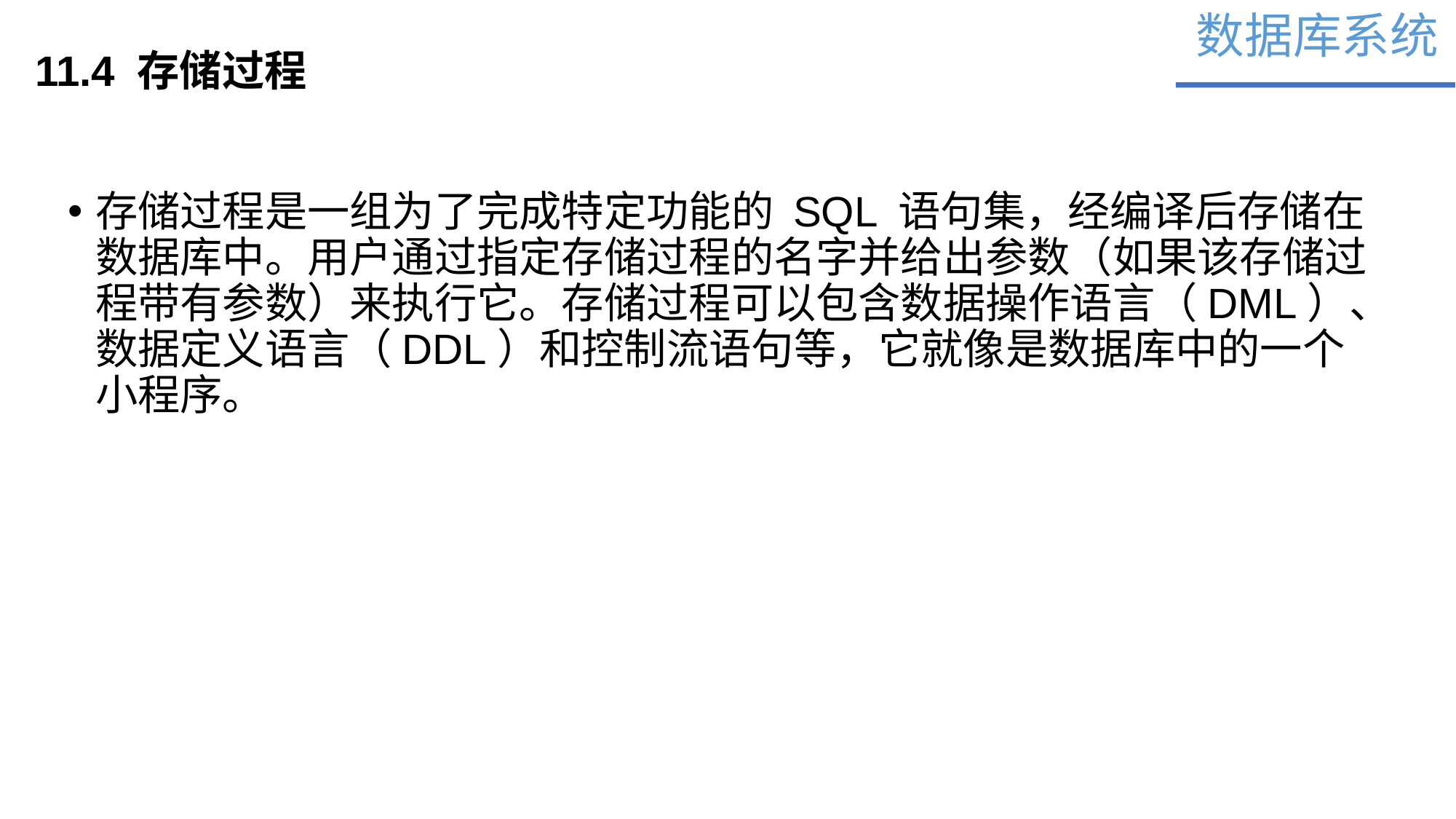

数据库系统
11.4 存储过程

存储过程是一组为了完成特定功能的 SQL 语句集，经编译后存储在数据库中。用户通过指定存储过程的名字并给出参数（如果该存储过程带有参数）来执行它。存储过程可以包含数据操作语言（DML）、数据定义语言（DDL）和控制流语句等，它就像是数据库中的一个小程序。